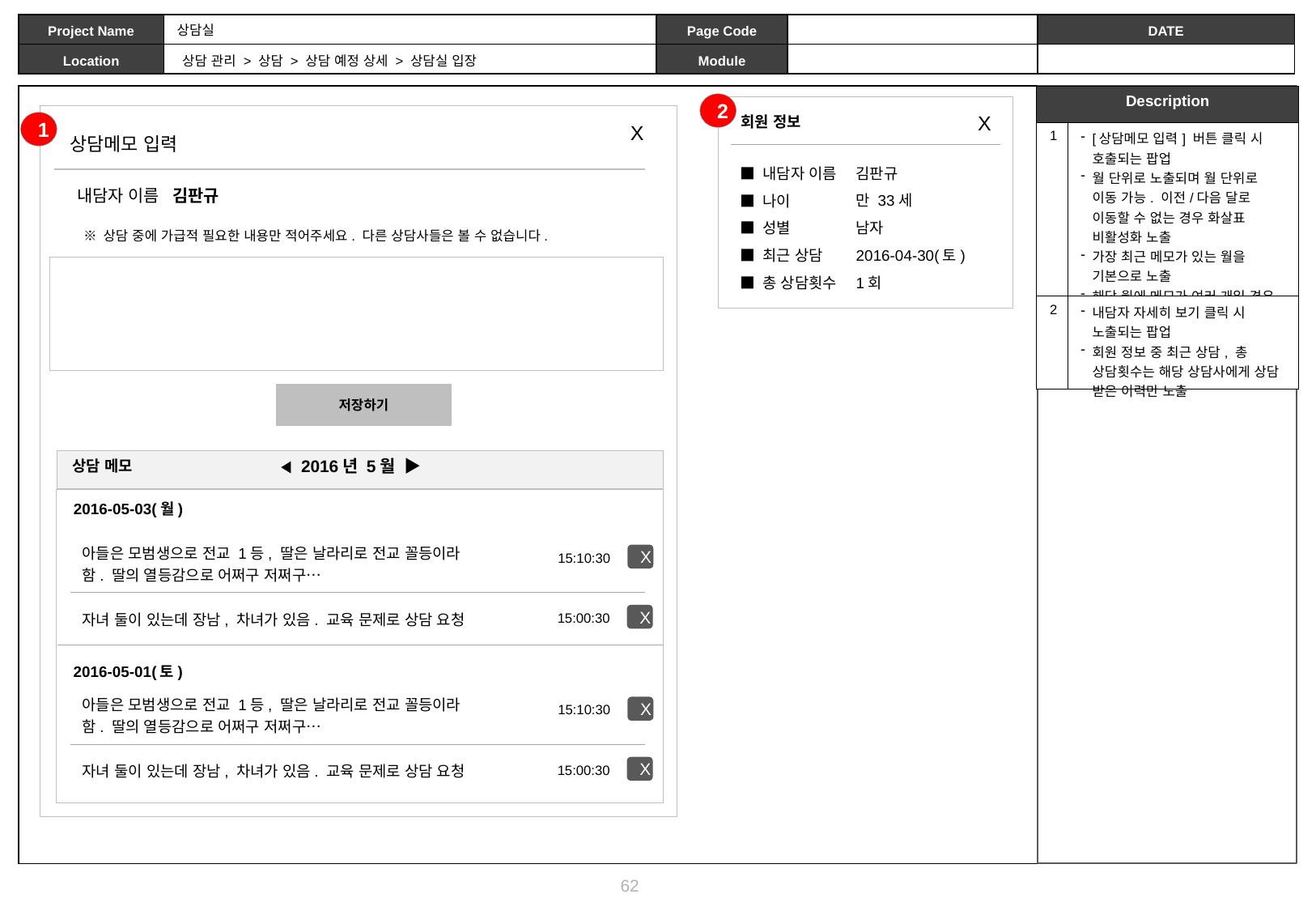

상담실
상담 관리 > 상담 > 상담 예정 상세 > 상담실 입장
| Description |  |
| --- | --- |
| 1 | [상담메모 입력] 버튼 클릭 시 호출되는 팝업 월 단위로 노출되며 월 단위로 이동 가능. 이전/다음 달로 이동할 수 없는 경우 화살표 비활성화 노출 가장 최근 메모가 있는 월을 기본으로 노출 해당 월에 메모가 여러 개일 경우 스크롤 제공 |
| 2 | 내담자 자세히 보기 클릭 시 노출되는 팝업 회원 정보 중 최근 상담, 총 상담횟수는 해당 상담사에게 상담 받은 이력만 노출 |
2

X
회원 정보
김판규
만 33세
남자
2016-04-30(토)
1회
■ 내담자 이름
■ 나이
■ 성별
■ 최근 상담
■ 총 상담횟수

1
X
상담메모 입력
내담자 이름   김판규
※ 상담 중에 가급적 필요한 내용만 적어주세요. 다른 상담사들은 볼 수 없습니다.

저장하기
◀  2016년 5월  ▶

상담 메모

2016-05-03(월)
아들은 모범생으로 전교 1등, 딸은 날라리로 전교 꼴등이라
함. 딸의 열등감으로 어쩌구 저쩌구…
15:10:30
X
자녀 둘이 있는데 장남, 차녀가 있음. 교육 문제로 상담 요청
15:00:30
X
2016-05-01(토)
아들은 모범생으로 전교 1등, 딸은 날라리로 전교 꼴등이라
함. 딸의 열등감으로 어쩌구 저쩌구…
15:10:30
X
자녀 둘이 있는데 장남, 차녀가 있음. 교육 문제로 상담 요청
15:00:30
X
62